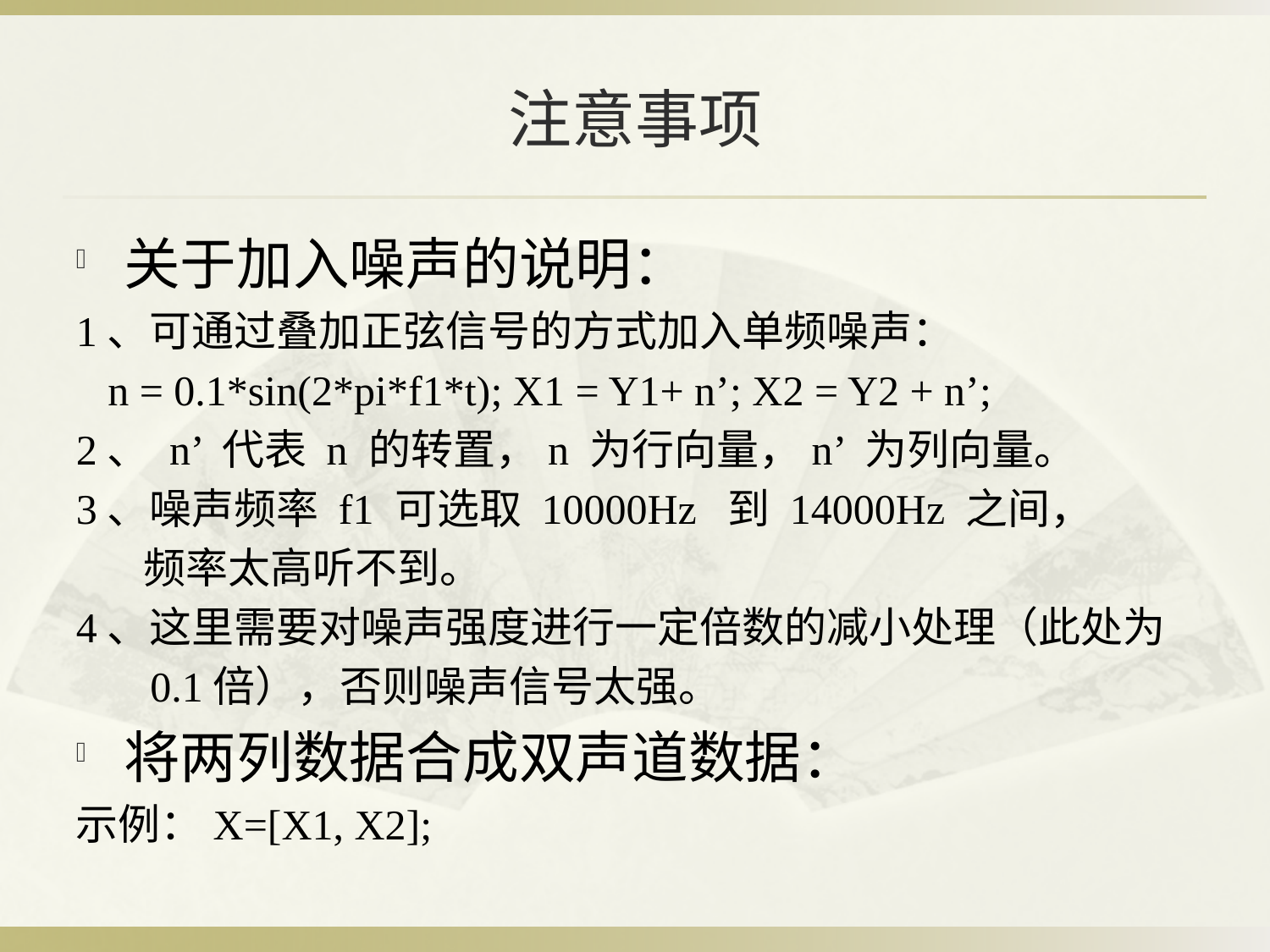

# 注意事项
关于加入噪声的说明：
1、可通过叠加正弦信号的方式加入单频噪声：
   n = 0.1*sin(2*pi*f1*t); X1 = Y1+ n’; X2 = Y2 + n’;
2、 n’ 代表 n 的转置，n 为行向量，n’ 为列向量。
3、噪声频率 f1 可选取 10000Hz  到 14000Hz 之间，
      频率太高听不到。
4、这里需要对噪声强度进行一定倍数的减小处理（此处为
       0.1倍），否则噪声信号太强。
将两列数据合成双声道数据：
示例：X=[X1, X2];